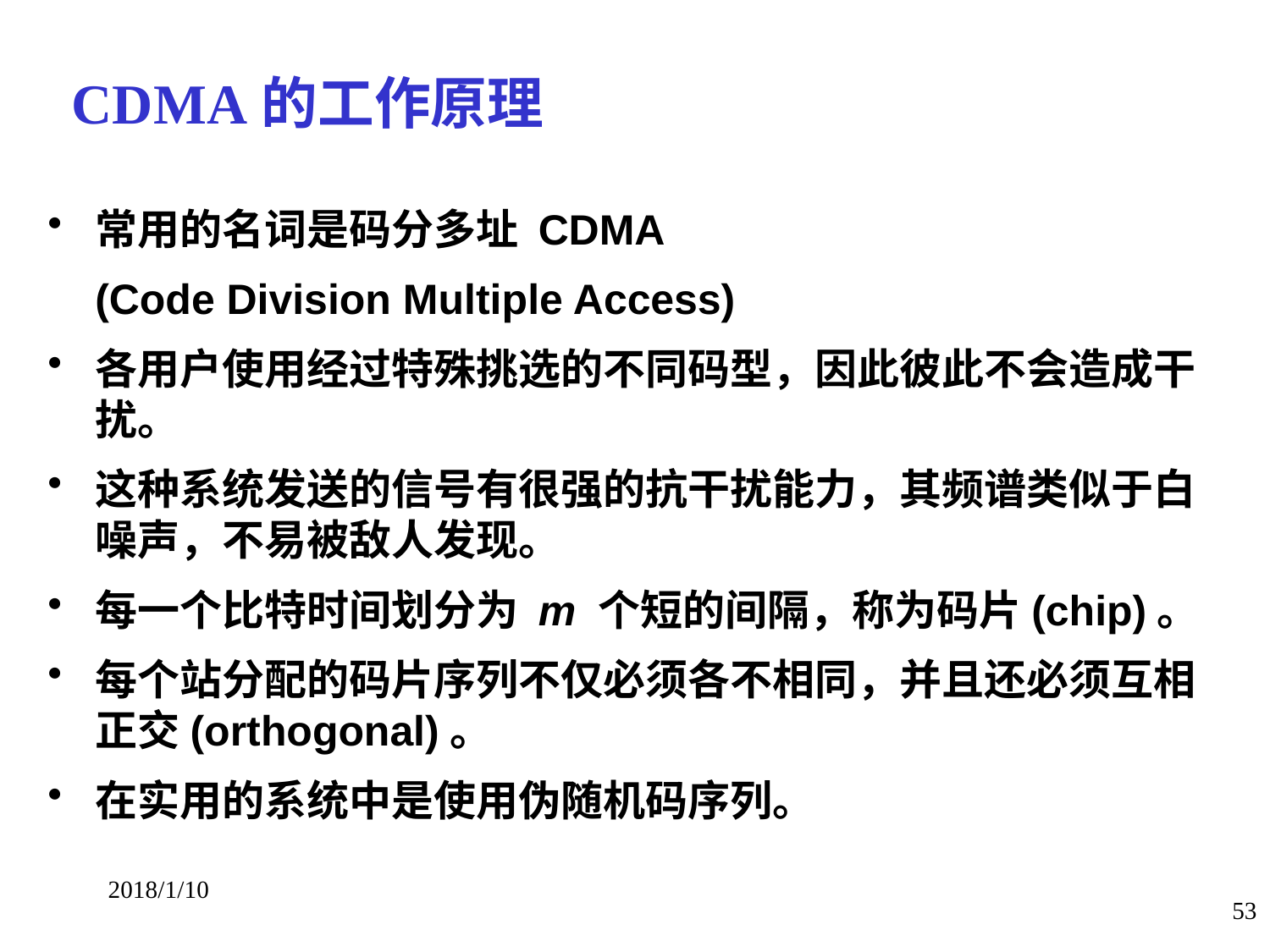

# CDMA的工作原理
常用的名词是码分多址 CDMA
    (Code Division Multiple Access)
各用户使用经过特殊挑选的不同码型，因此彼此不会造成干扰。
这种系统发送的信号有很强的抗干扰能力，其频谱类似于白噪声，不易被敌人发现。
每一个比特时间划分为 m 个短的间隔，称为码片(chip)。
每个站分配的码片序列不仅必须各不相同，并且还必须互相正交(orthogonal)。
在实用的系统中是使用伪随机码序列。
2018/1/10
53